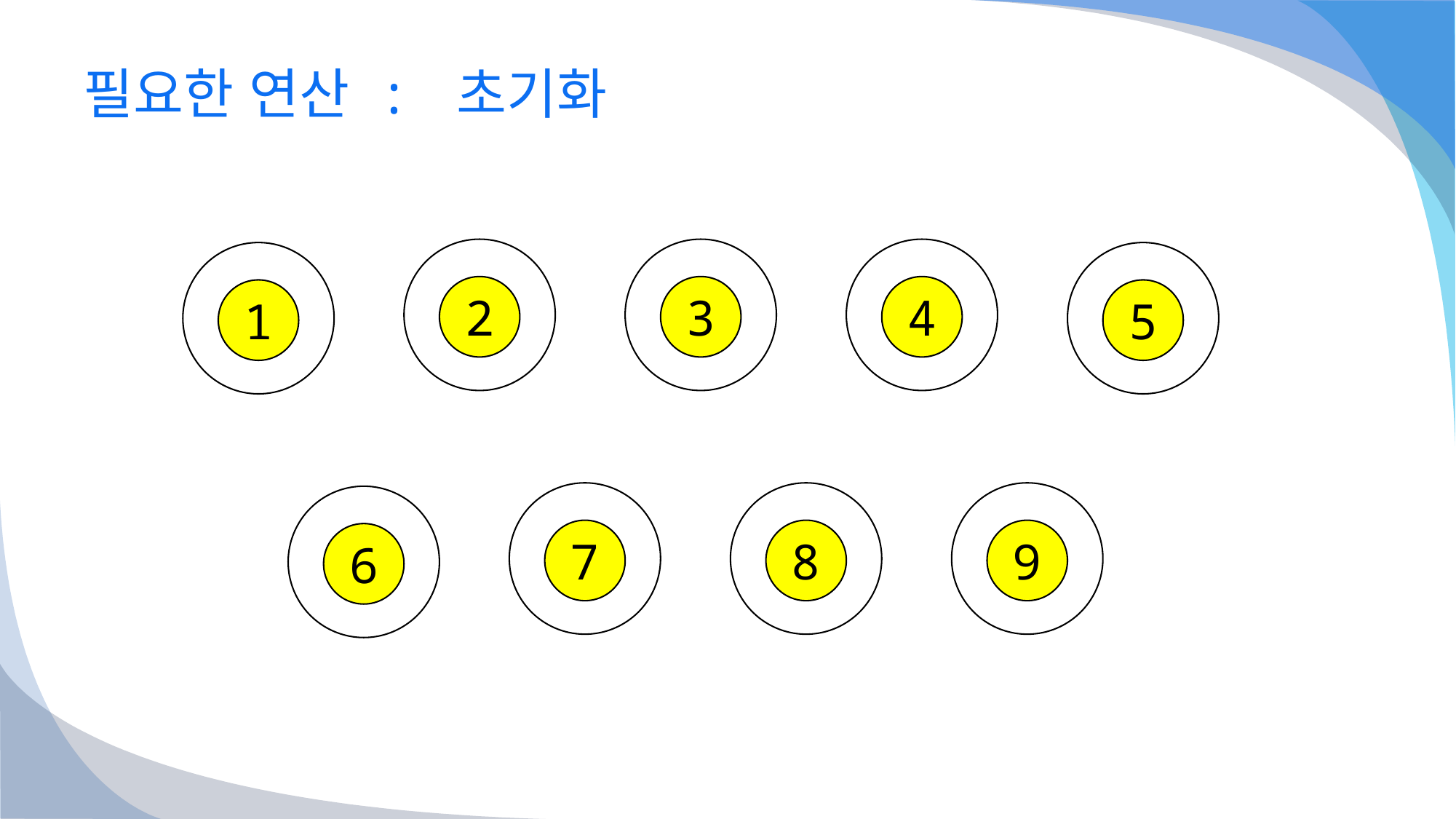

# 필요한 연산 : 초기화

2
3
4
1
5

7
8
9
6